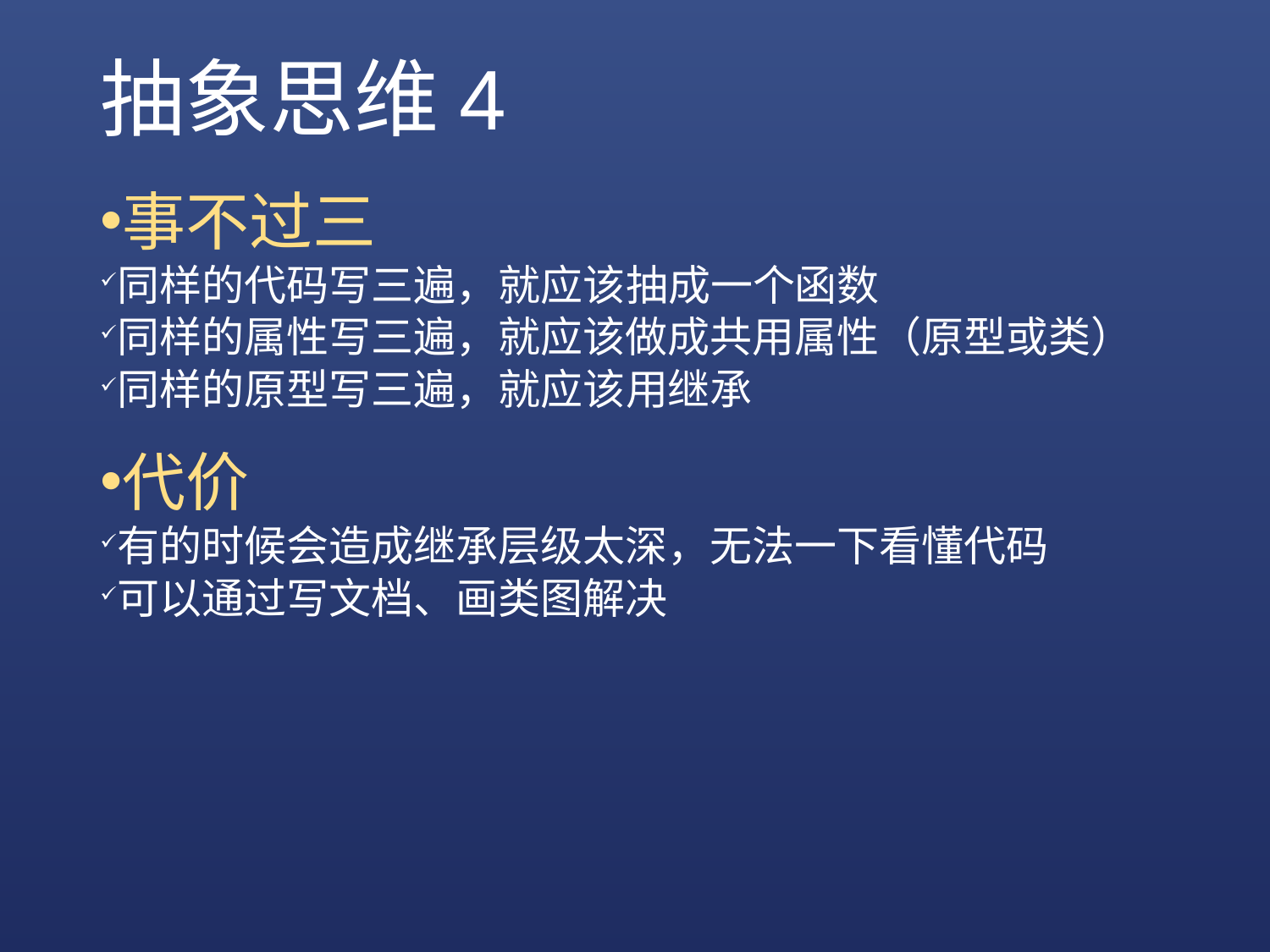

# 抽象思维4
事不过三
同样的代码写三遍，就应该抽成一个函数
同样的属性写三遍，就应该做成共用属性（原型或类）
同样的原型写三遍，就应该用继承
代价
有的时候会造成继承层级太深，无法一下看懂代码
可以通过写文档、画类图解决